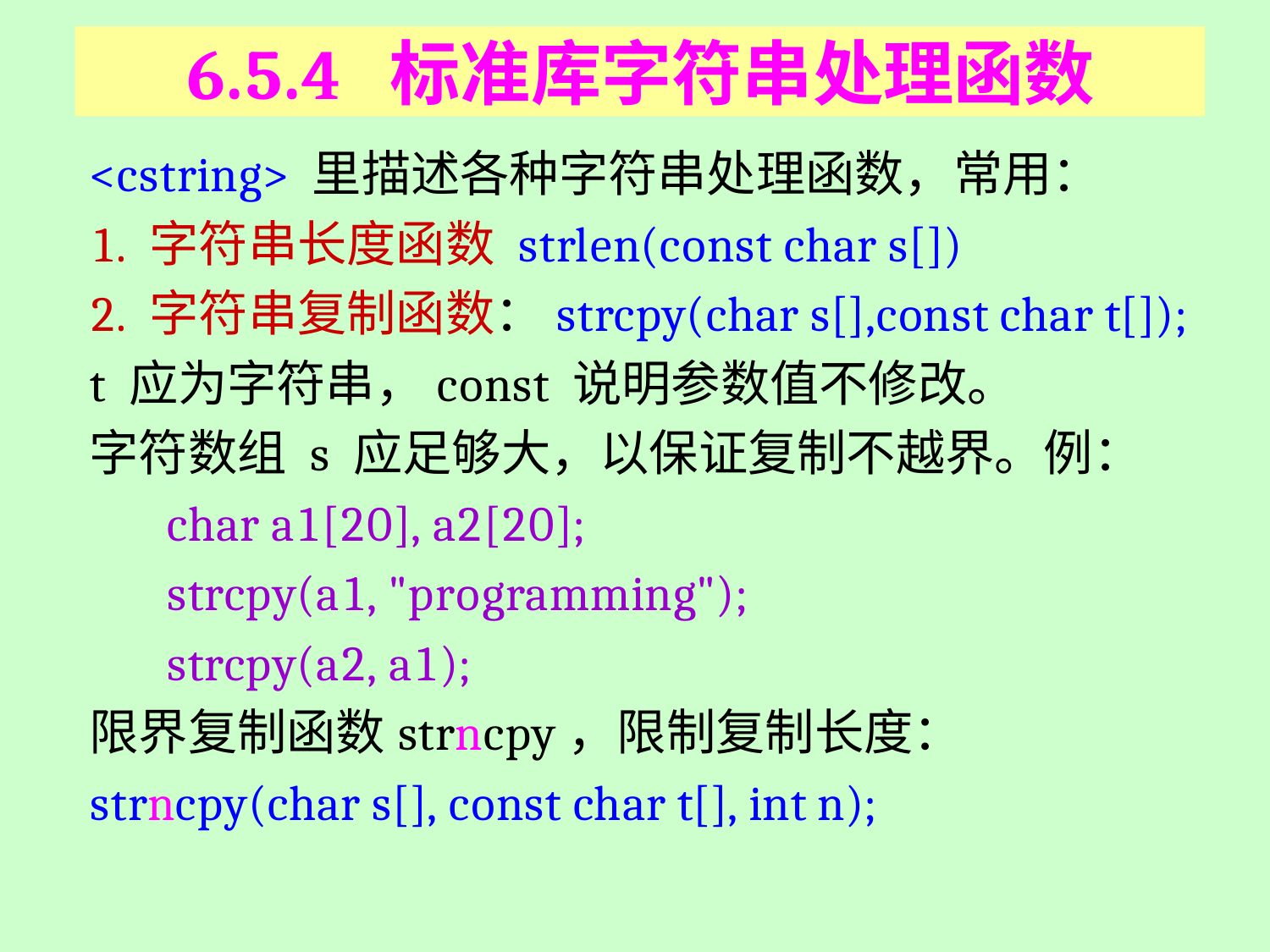

# 6.5.4  标准库字符串处理函数
<cstring> 里描述各种字符串处理函数，常用：
1. 字符串长度函数 strlen(const char s[])
2. 字符串复制函数：strcpy(char s[],const char t[]);
t 应为字符串，const 说明参数值不修改。
字符数组 s 应足够大，以保证复制不越界。例：
char a1[20], a2[20];
strcpy(a1, "programming");
strcpy(a2, a1);
限界复制函数strncpy，限制复制长度：
strncpy(char s[], const char t[], int n);
87